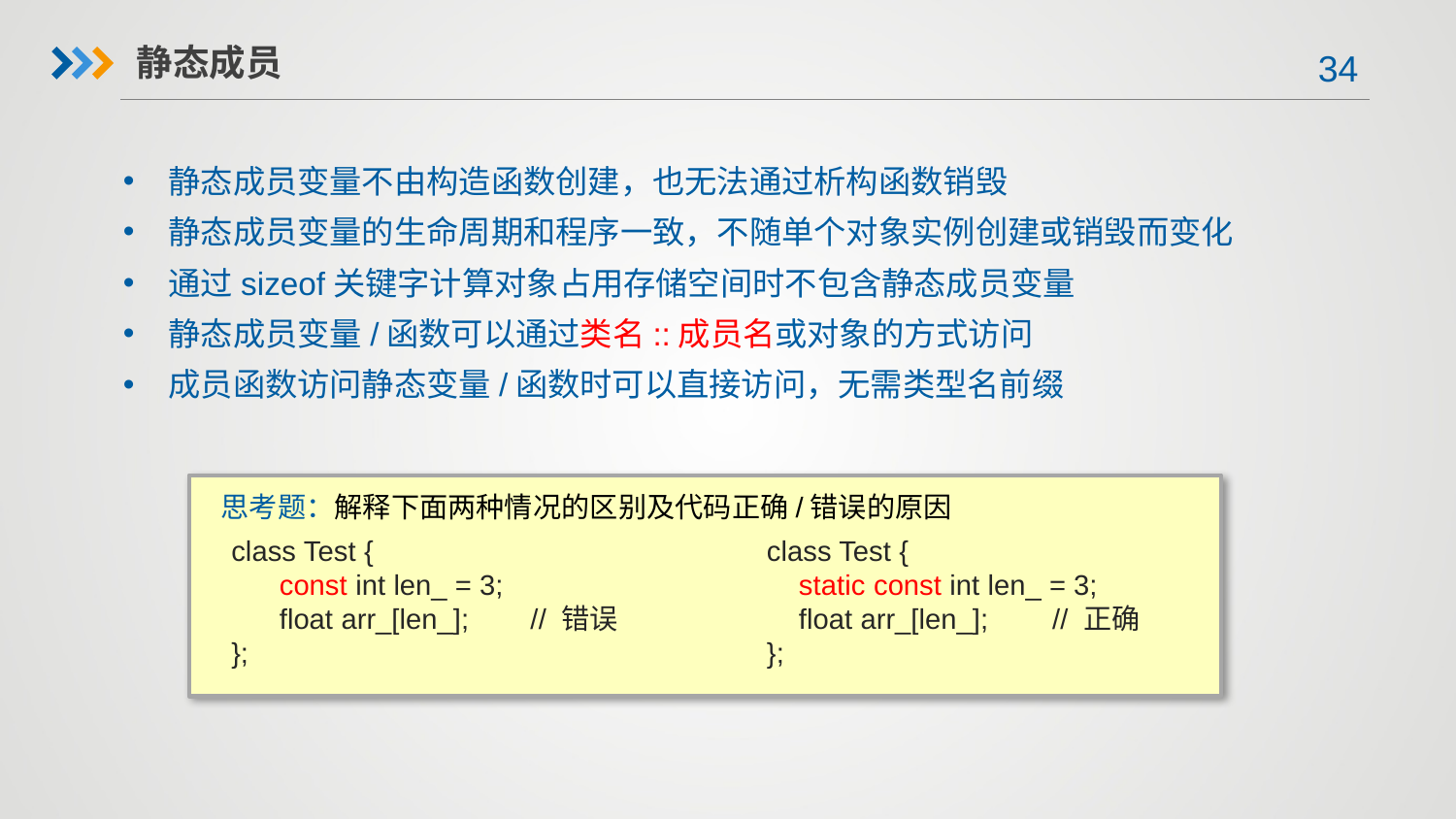

静态成员
静态成员变量不由构造函数创建，也无法通过析构函数销毁
静态成员变量的生命周期和程序一致，不随单个对象实例创建或销毁而变化
通过sizeof关键字计算对象占用存储空间时不包含静态成员变量
静态成员变量/函数可以通过类名::成员名或对象的方式访问
成员函数访问静态变量/函数时可以直接访问，无需类型名前缀

思考题：解释下面两种情况的区别及代码正确/错误的原因
class Test {
      const int len_ = 3;
      float arr_[len_];	 // 错误
};
class Test {
    static const int len_ = 3;
    float arr_[len_];        // 正确
};